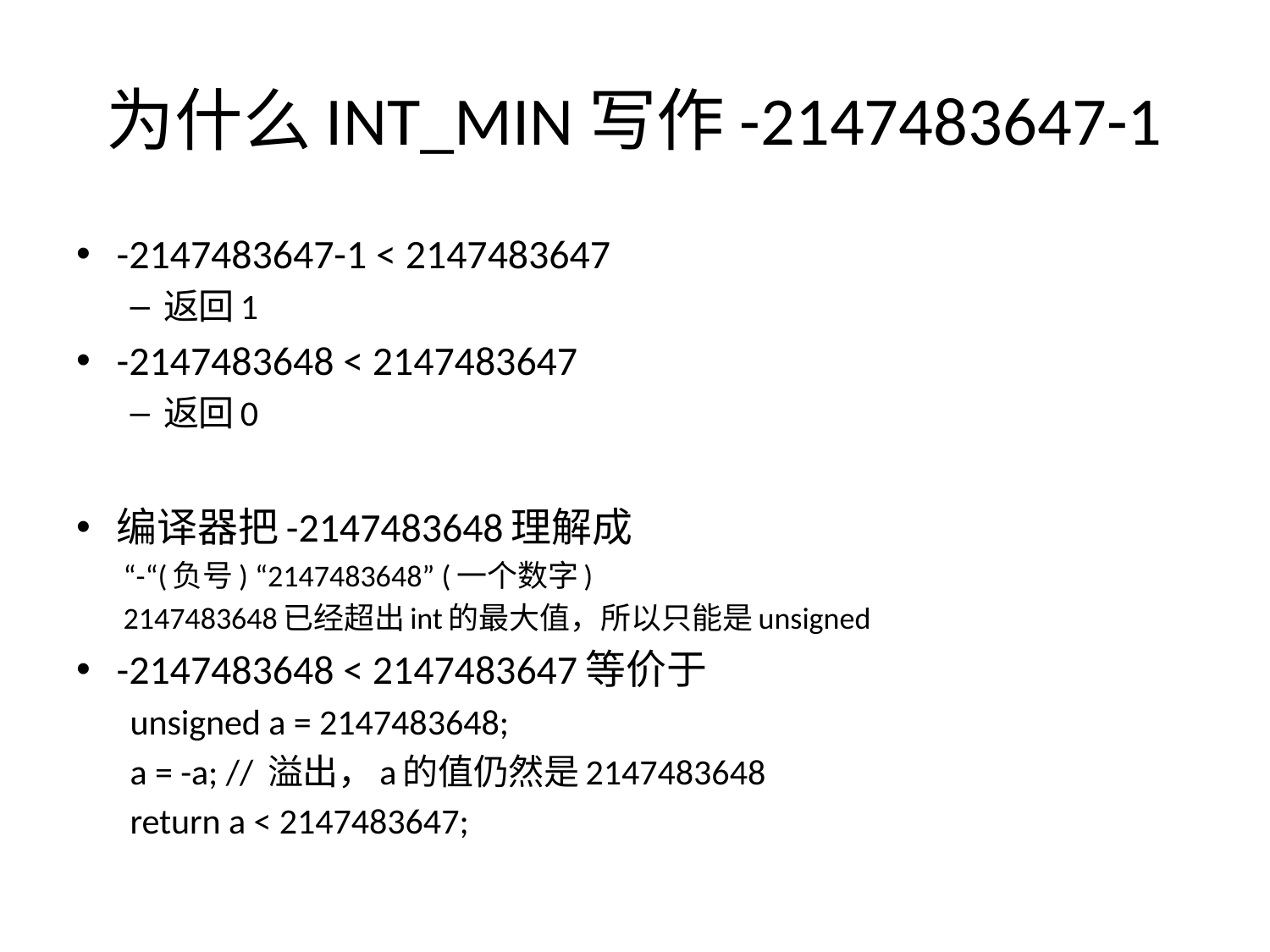

# 为什么INT_MIN写作-2147483647-1
-2147483647-1 < 2147483647
返回1
-2147483648 < 2147483647
返回0

编译器把-2147483648理解成
“-“(负号) “2147483648” (一个数字)
2147483648已经超出int的最大值，所以只能是unsigned
-2147483648 < 2147483647等价于
unsigned a = 2147483648;
a = -a; // 溢出，a的值仍然是2147483648
return a < 2147483647;